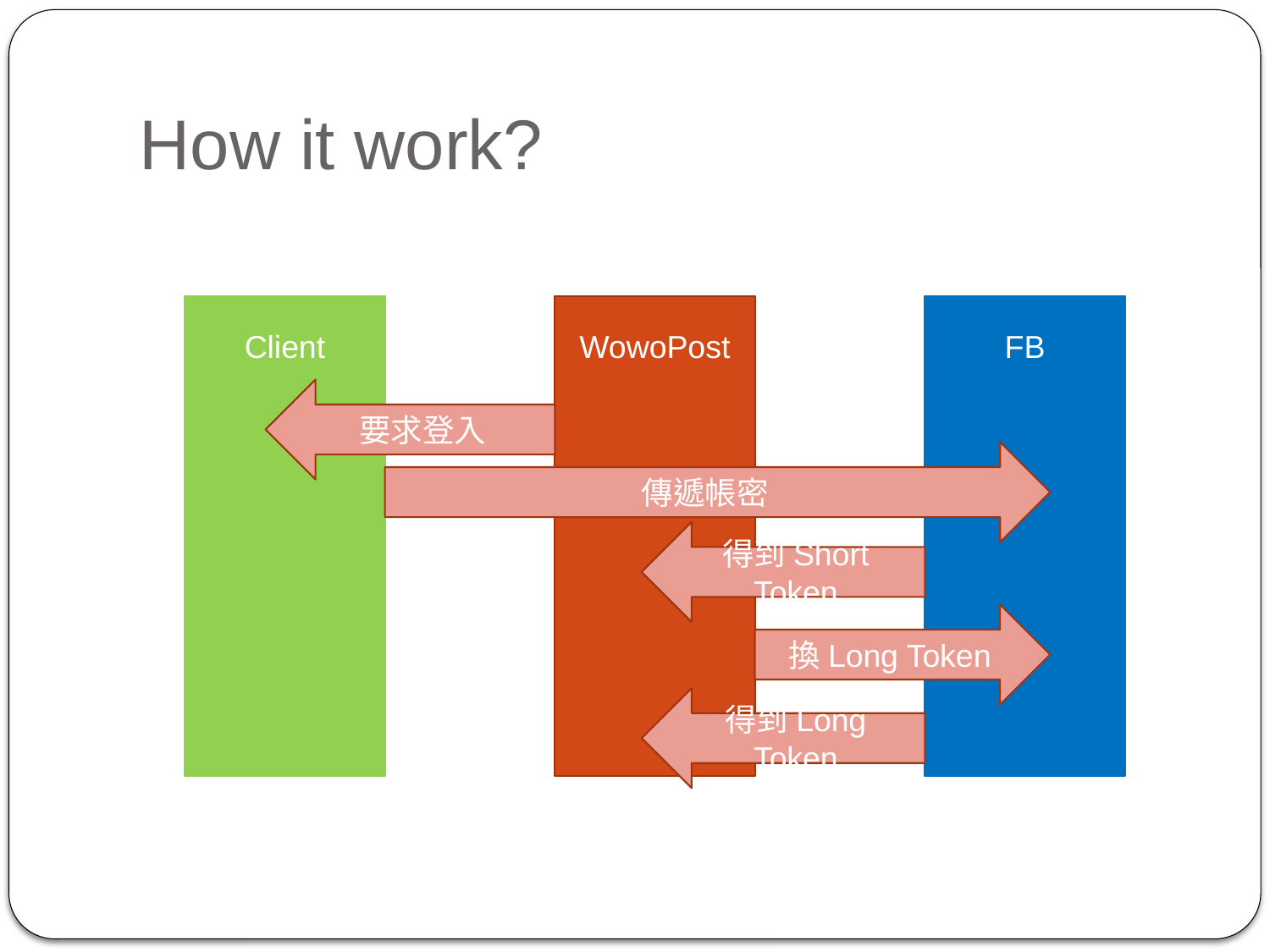

# How it work?

Client

WowoPost

FB

要求登入
傳遞帳密
得到Short Token
換Long Token
得到Long Token